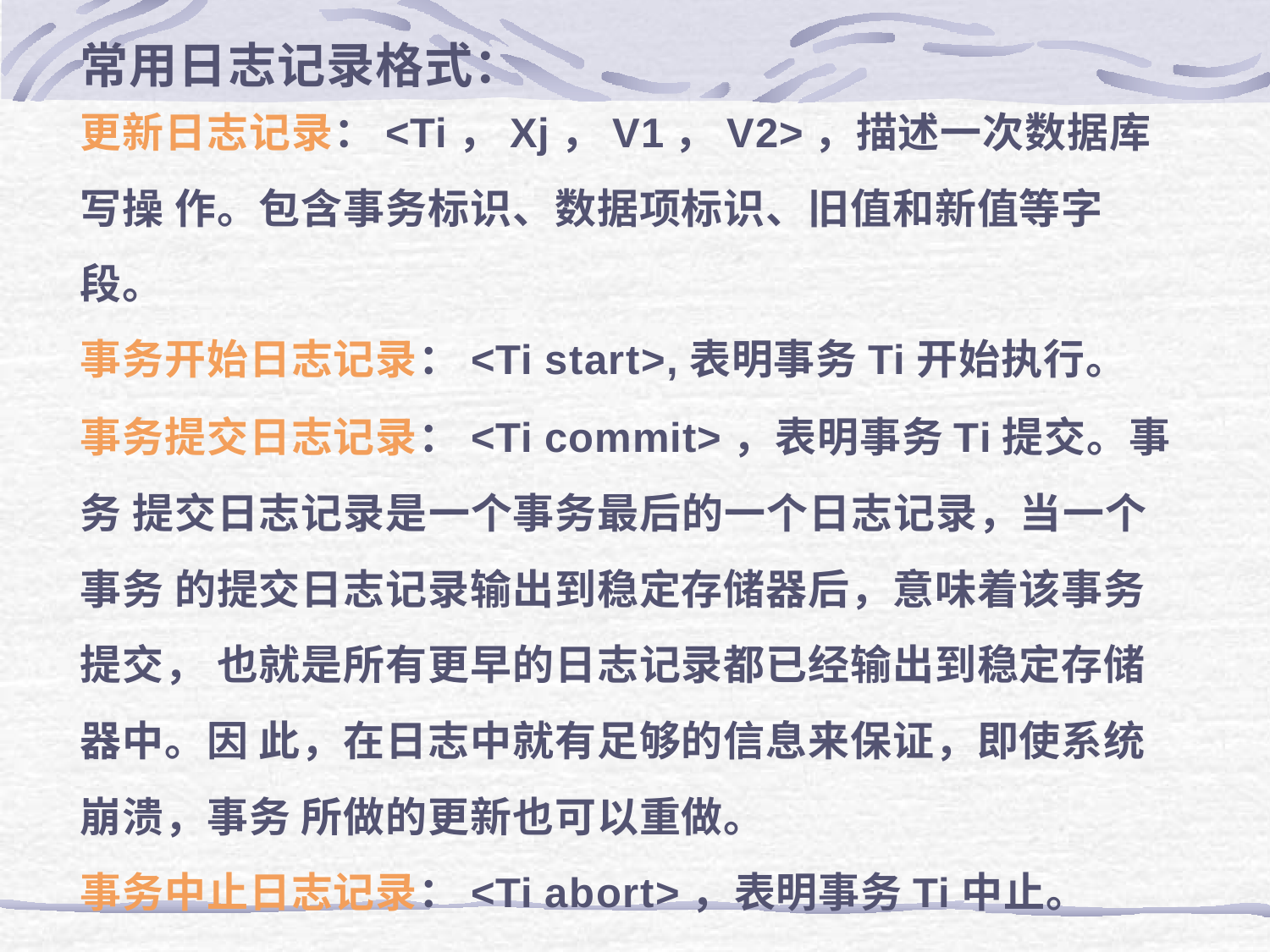

# 常⽤⽇志记录格式：

更新⽇志记录：<Ti，Xj，V1，V2>，描述⼀次数据库写操 作。包含事务标识、数据项标识、旧值和新值等字段。
事务开始⽇志记录：<Ti start>,表明事务Ti开始执⾏。
事务提交⽇志记录：<Ti commit>，表明事务Ti提交。事务 提交⽇志记录是⼀个事务最后的⼀个⽇志记录，当⼀个事务 的提交⽇志记录输出到稳定存储器后，意味着该事务提交， 也就是所有更早的⽇志记录都已经输出到稳定存储器中。因 此，在⽇志中就有⾜够的信息来保证，即使系统崩溃，事务 所做的更新也可以重做。
事务中⽌⽇志记录：<Ti abort>，表明事务Ti中⽌。